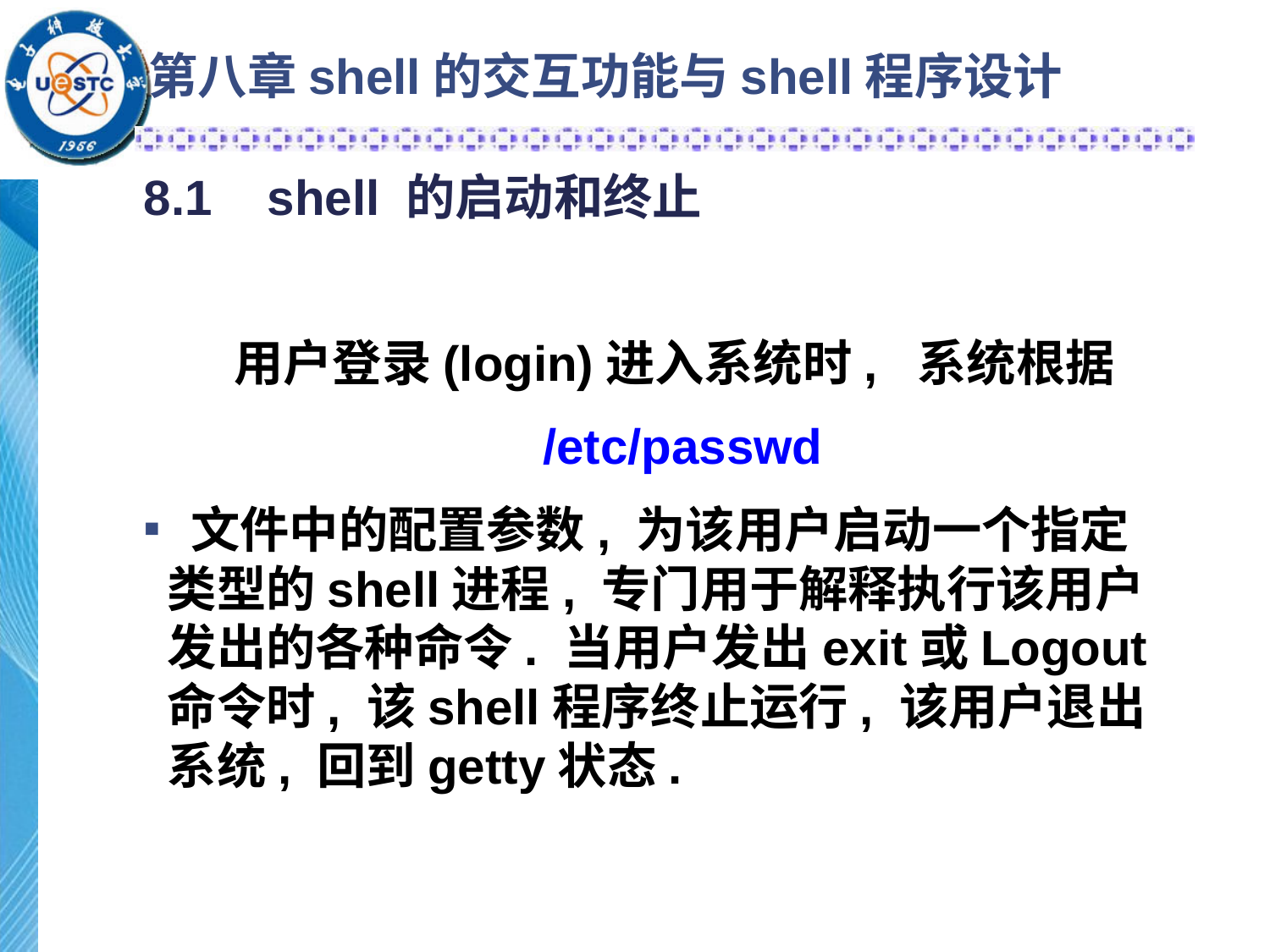

# 第八章shell的交互功能与shell程序设计
8.1    shell 的启动和终止

       用户登录(login)进入系统时,  系统根据
                             /etc/passwd
 文件中的配置参数, 为该用户启动一个指定类型的shell进程, 专门用于解释执行该用户发出的各种命令. 当用户发出exit或Logout命令时, 该shell程序终止运行, 该用户退出系统, 回到getty状态.